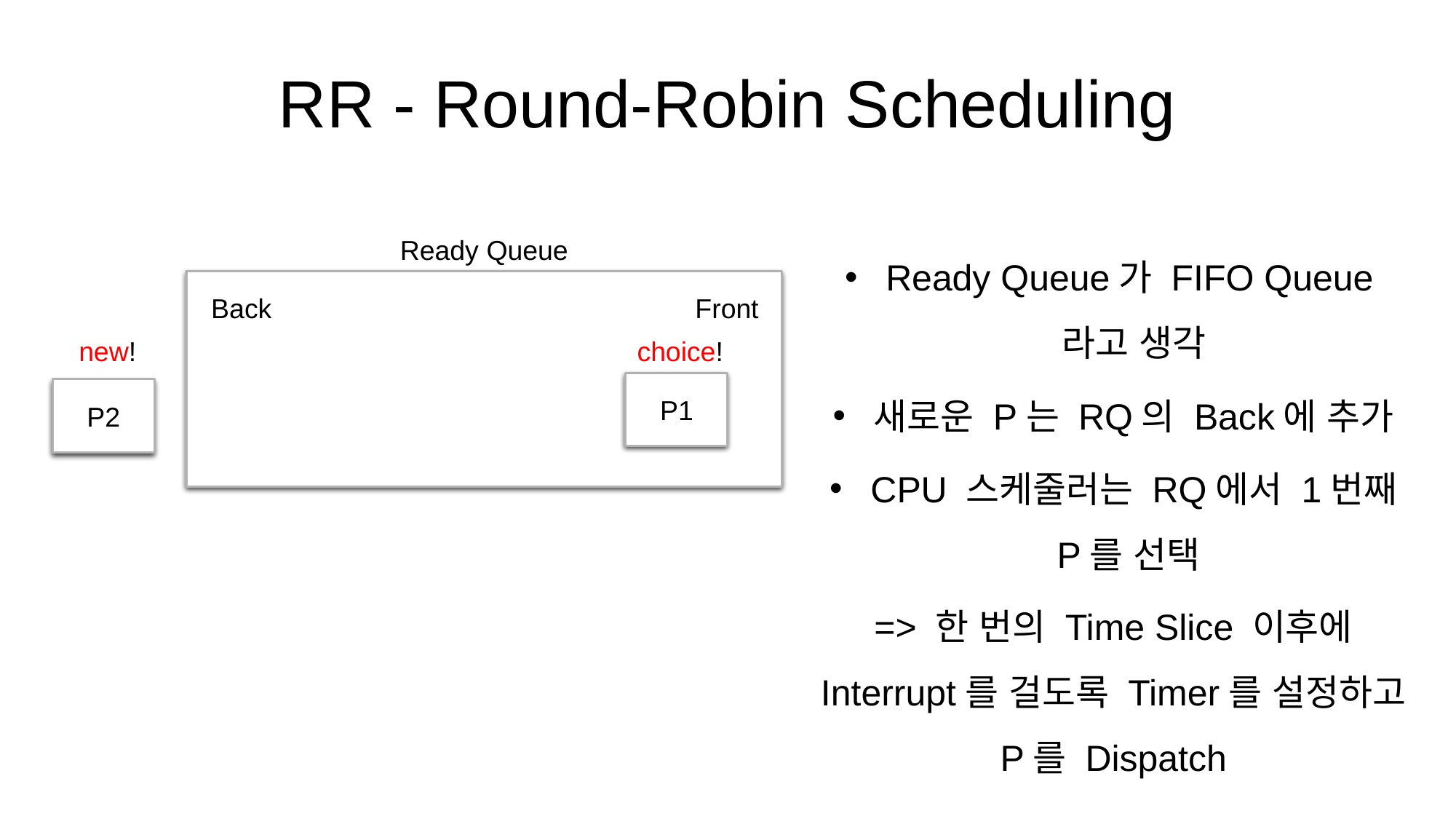

# RR - Round-Robin Scheduling

Ready Queue가 FIFO Queue라고 생각
새로운 P는 RQ의 Back에 추가
CPU 스케줄러는 RQ에서 1번째 P를 선택
=> 한 번의 Time Slice 이후에 Interrupt를 걸도록 Timer를 설정하고 P를 Dispatch

Ready Queue

Back
Front
new!
choice!
P1
P2